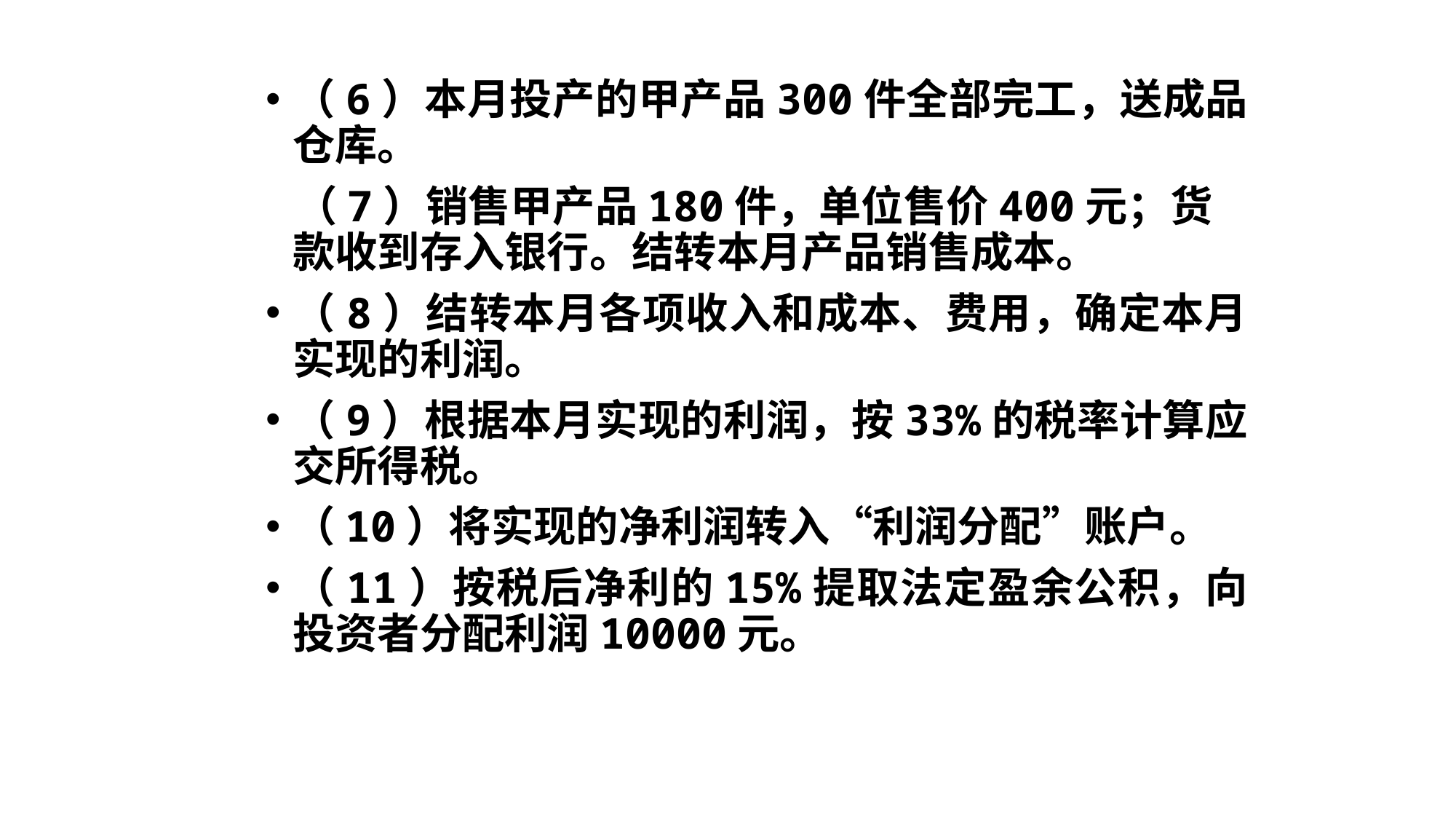

#
（6）本月投产的甲产品300件全部完工，送成品仓库。
  （7）销售甲产品180件，单位售价400元；货款收到存入银行。结转本月产品销售成本。
（8）结转本月各项收入和成本、费用，确定本月实现的利润。
（9）根据本月实现的利润，按33%的税率计算应交所得税。
（10）将实现的净利润转入“利润分配”账户。
（11）按税后净利的15%提取法定盈余公积，向投资者分配利润10000元。